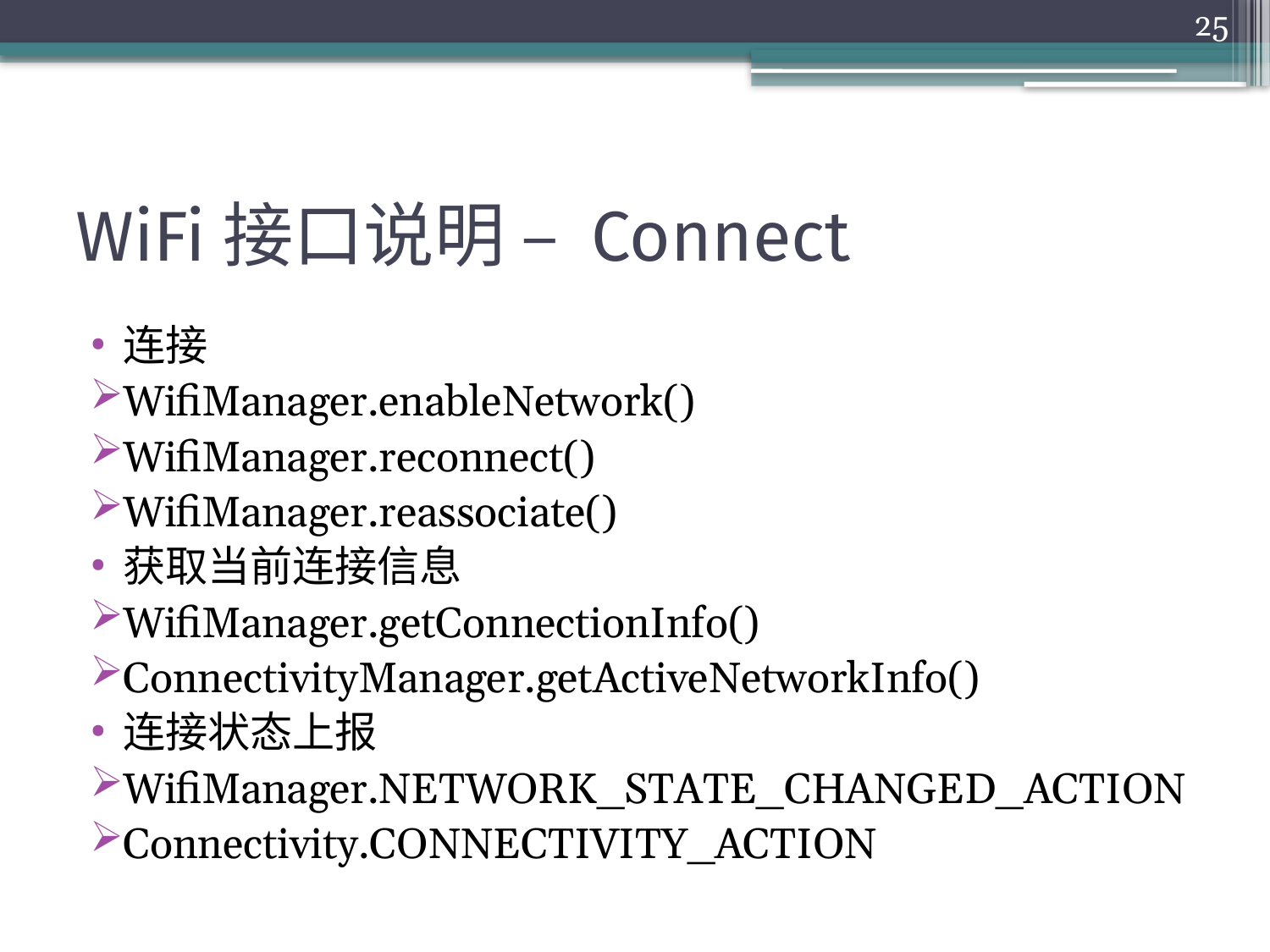

25
# WiFi接口说明 – Connect
连接
WifiManager.enableNetwork()
WifiManager.reconnect()
WifiManager.reassociate()
获取当前连接信息
WifiManager.getConnectionInfo()
ConnectivityManager.getActiveNetworkInfo()
连接状态上报
WifiManager.NETWORK_STATE_CHANGED_ACTION
Connectivity.CONNECTIVITY_ACTION